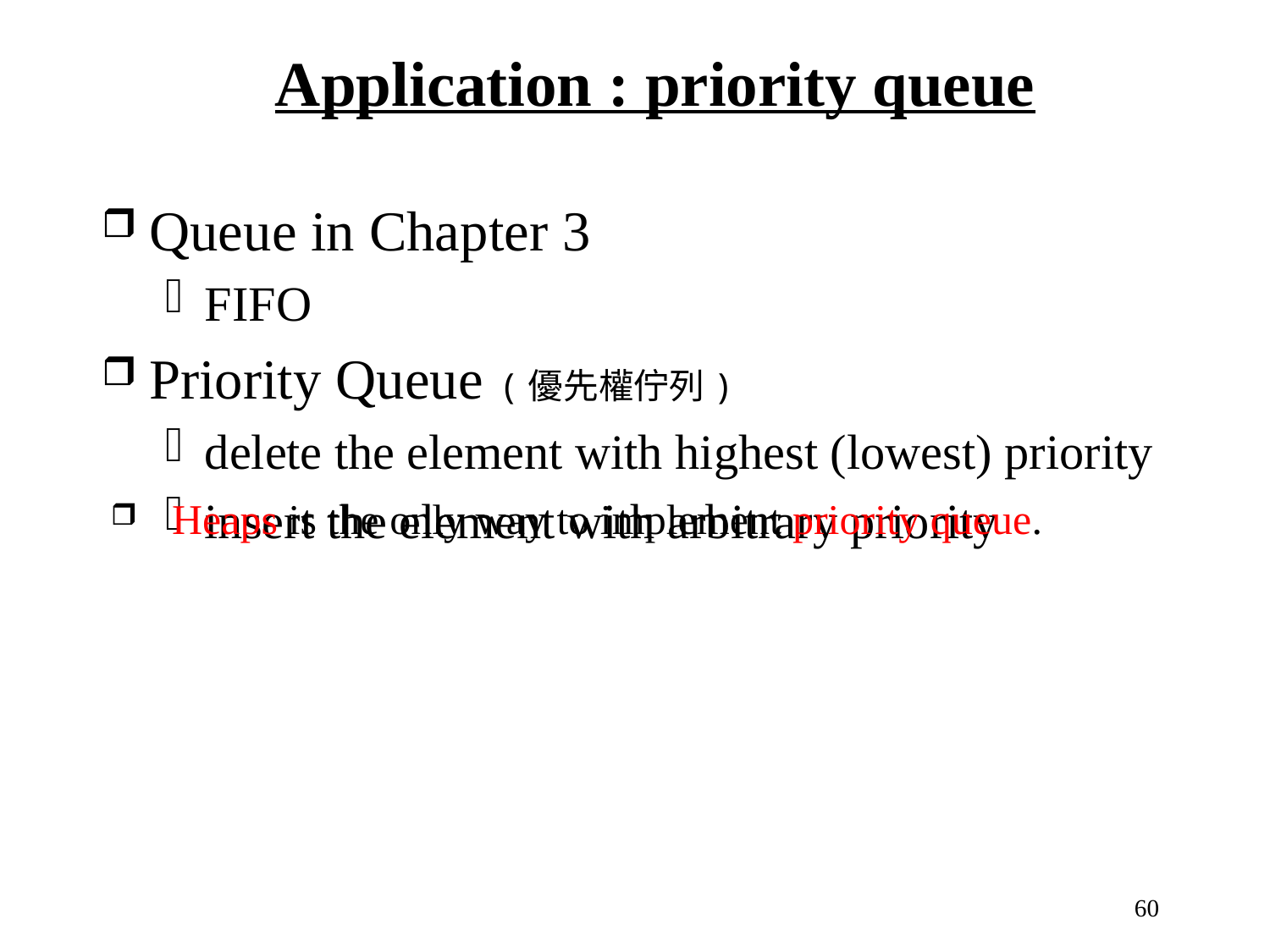

Application : priority queue
Queue in Chapter 3
FIFO
Priority Queue (優先權佇列)
delete the element with highest (lowest) priority
insert the element with arbitrary priority
 Heaps is the only way to implement priority queue.
60